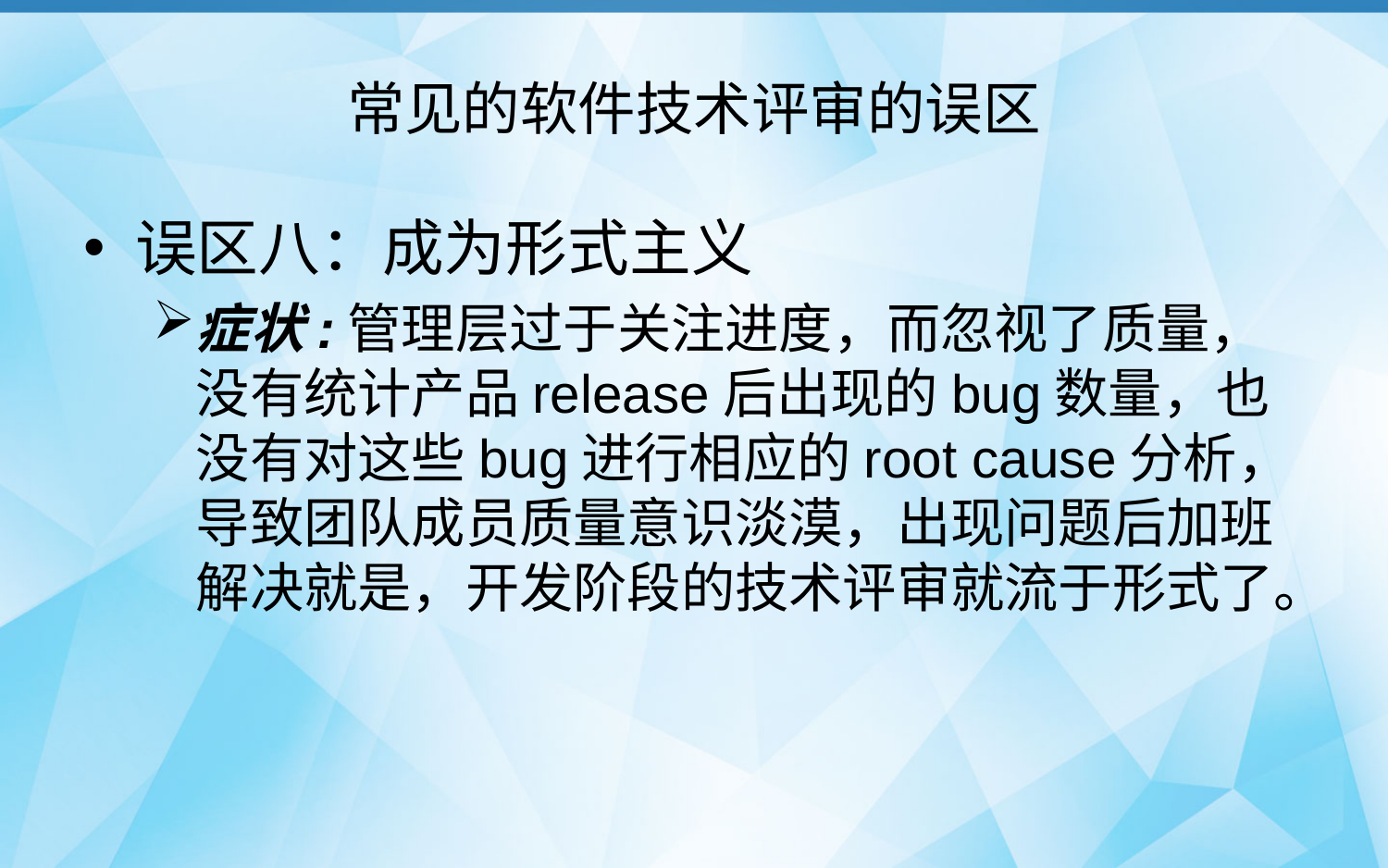

# 常见的软件技术评审的误区
误区八：成为形式主义
症状:管理层过于关注进度，而忽视了质量，没有统计产品release后出现的bug数量，也没有对这些bug进行相应的root cause分析，导致团队成员质量意识淡漠，出现问题后加班解决就是，开发阶段的技术评审就流于形式了。